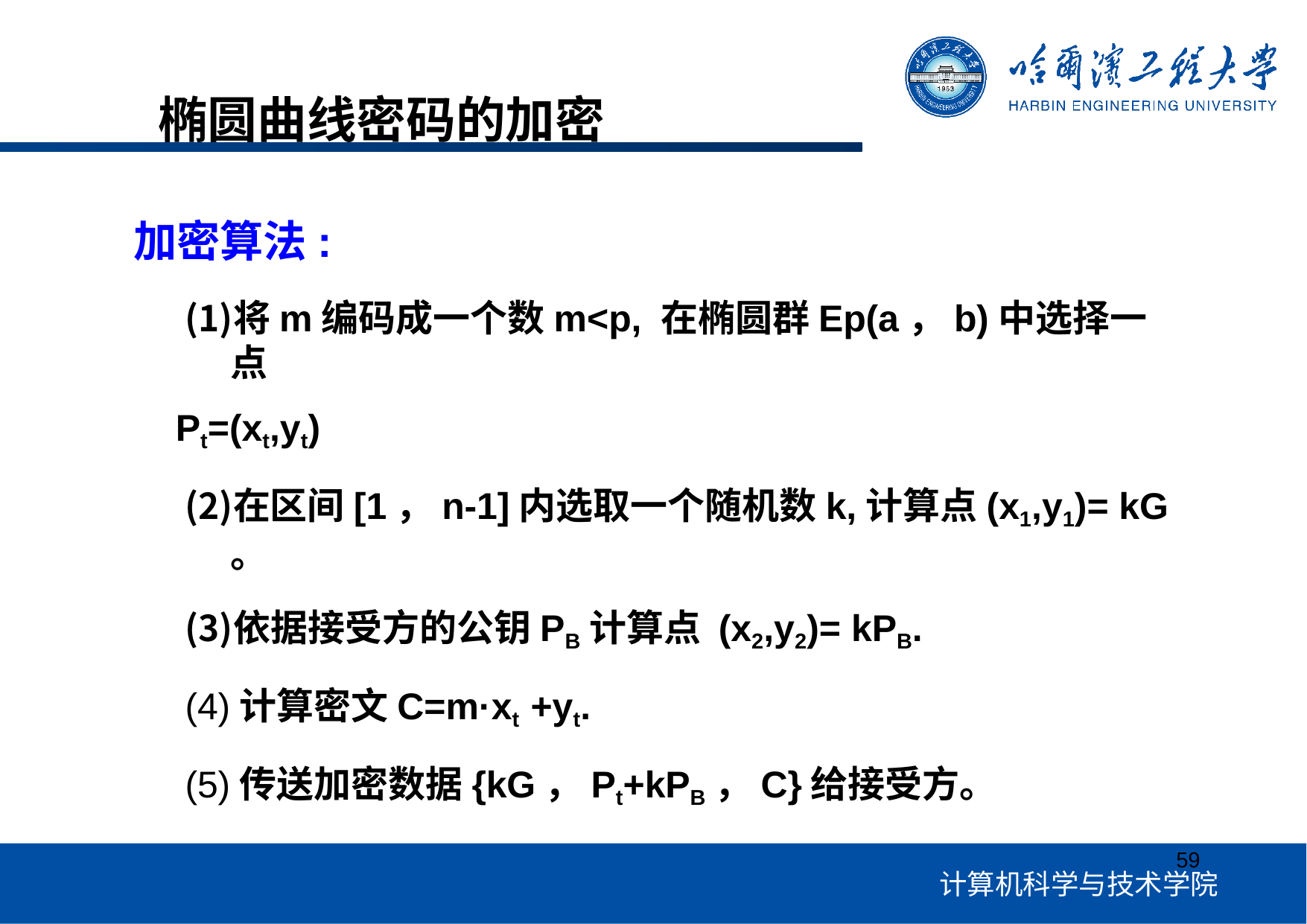

# 椭圆曲线密码的加密
加密算法:
将m编码成一个数m<p, 在椭圆群Ep(a，b)中选择一点
Pt=(xt,yt)
在区间[1，n-1]内选取一个随机数k,计算点(x1,y1)= kG 。
依据接受方的公钥PB计算点 (x2,y2)= kPB.
(4)计算密文C=m·xt +yt.
(5)传送加密数据{kG，Pt+kPB，C}给接受方。
59